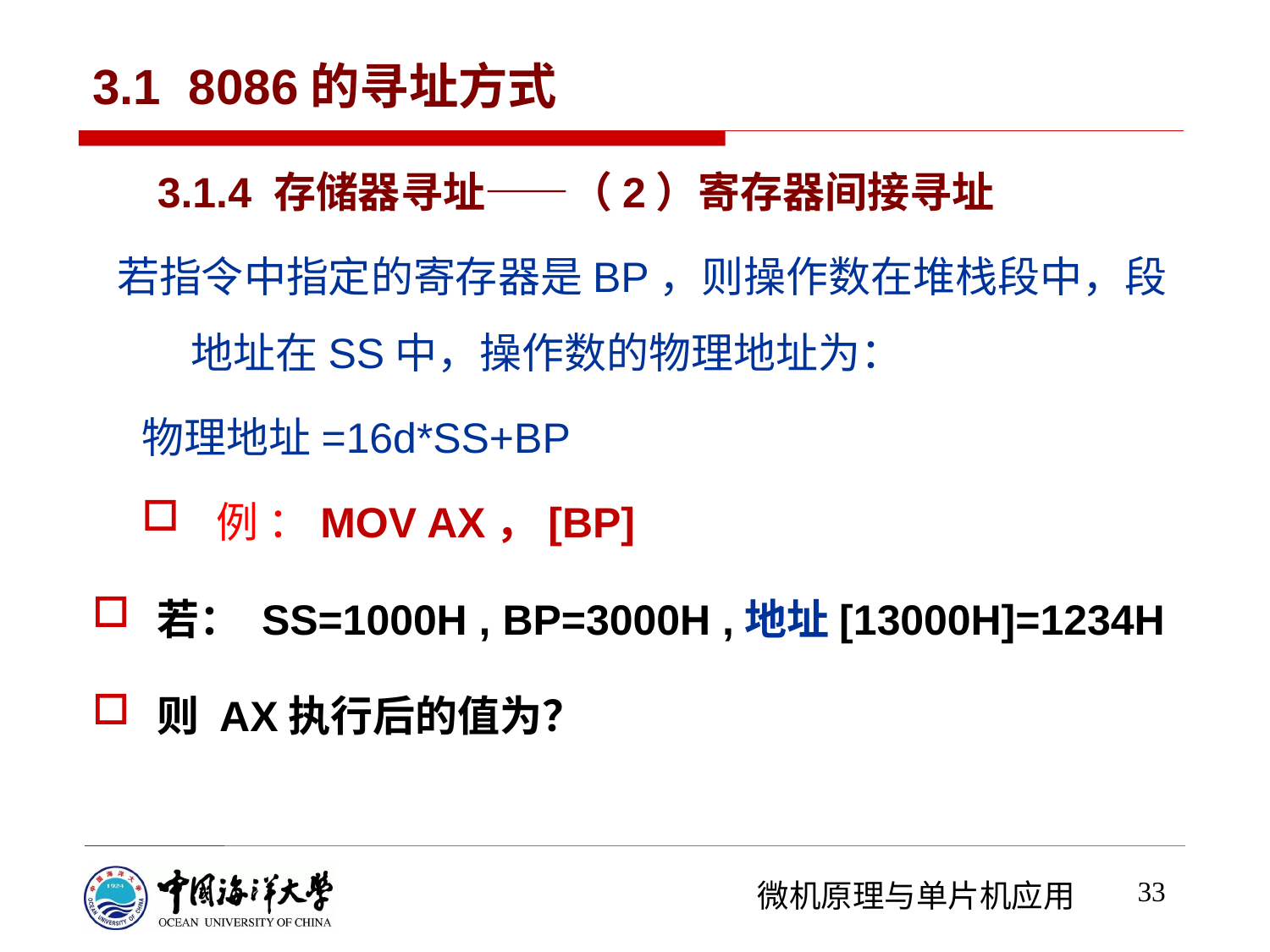

# 3.1  8086的寻址方式
3.1.4 存储器寻址——（2）寄存器间接寻址
若指令中指定的寄存器是BP，则操作数在堆栈段中，段地址在SS中，操作数的物理地址为：
物理地址=16d*SS+BP
例 ：MOV AX，[BP]
若： SS=1000H , BP=3000H ,地址[13000H]=1234H
则 AX执行后的值为？

33